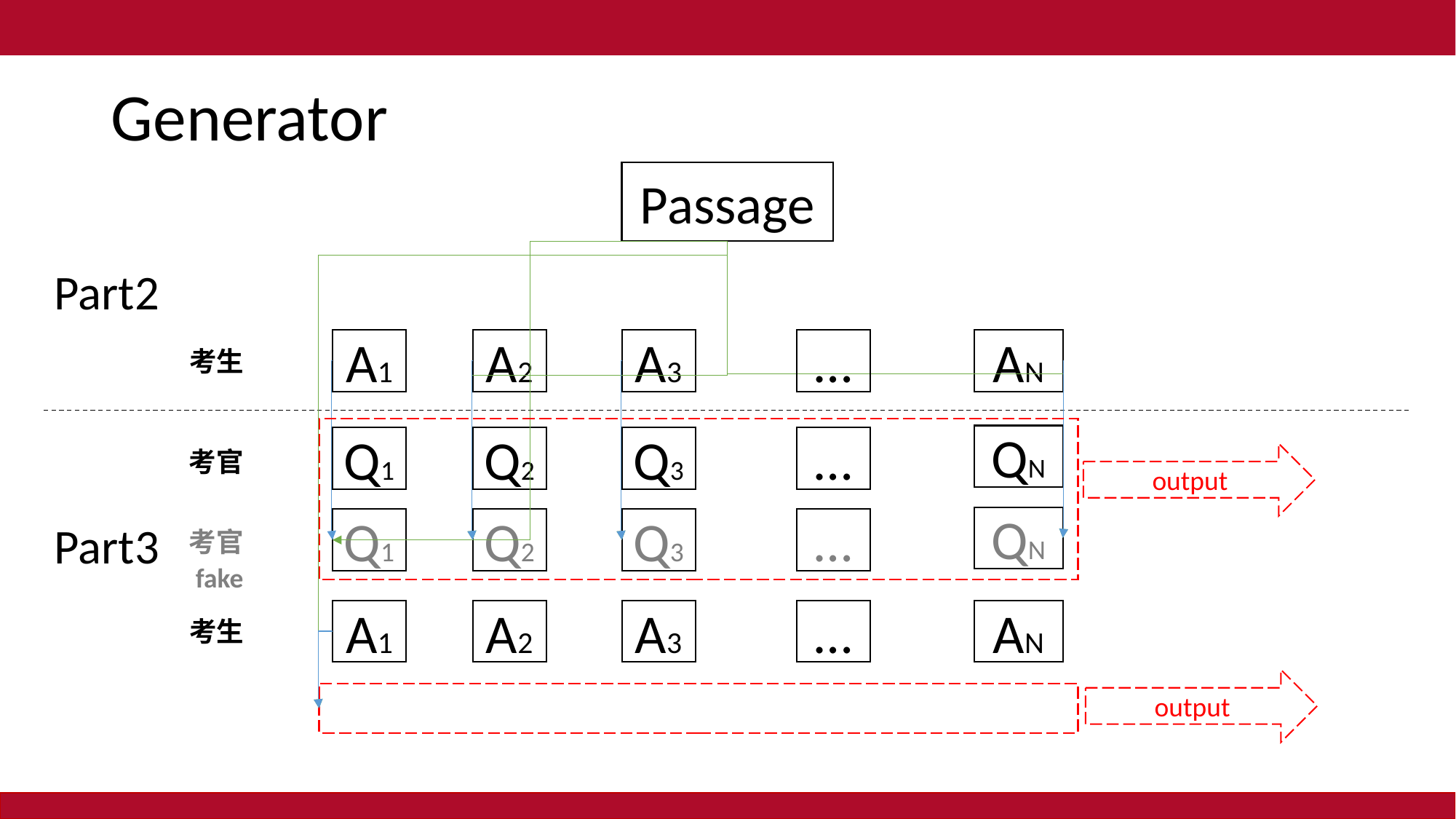

# Generator
Passage
Part2
…
A3
AN
A1
A2
考生

QN
…
Q3
Q2
Q1
考官
output
QN
…
Q3
Q2
Q1
Part3
考官
 fake
…
A3
AN
A1
A2
考生
output